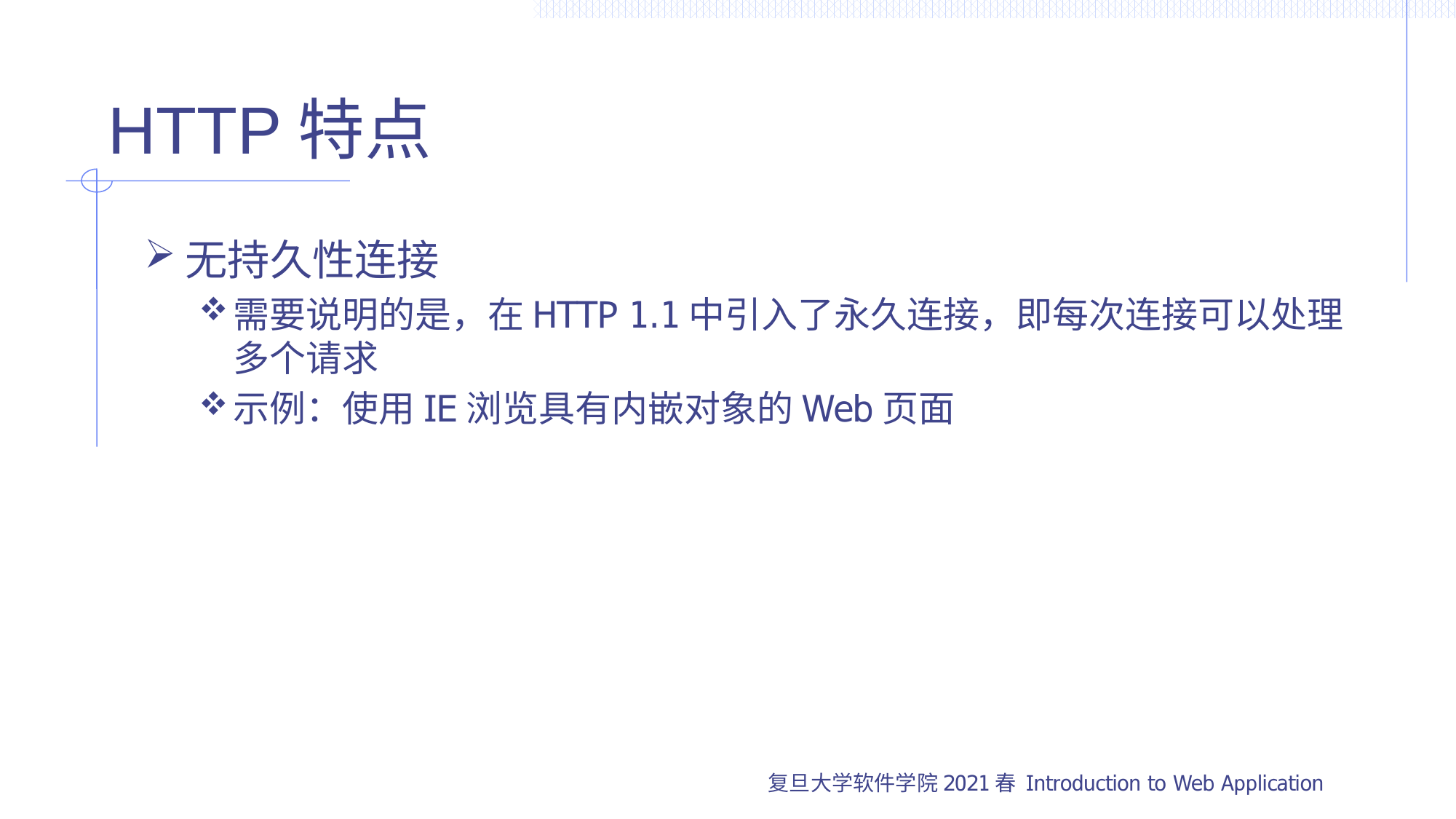

# HTTP特点
无持久性连接
需要说明的是，在HTTP 1.1中引入了永久连接，即每次连接可以处理多个请求
示例：使用IE浏览具有内嵌对象的Web页面